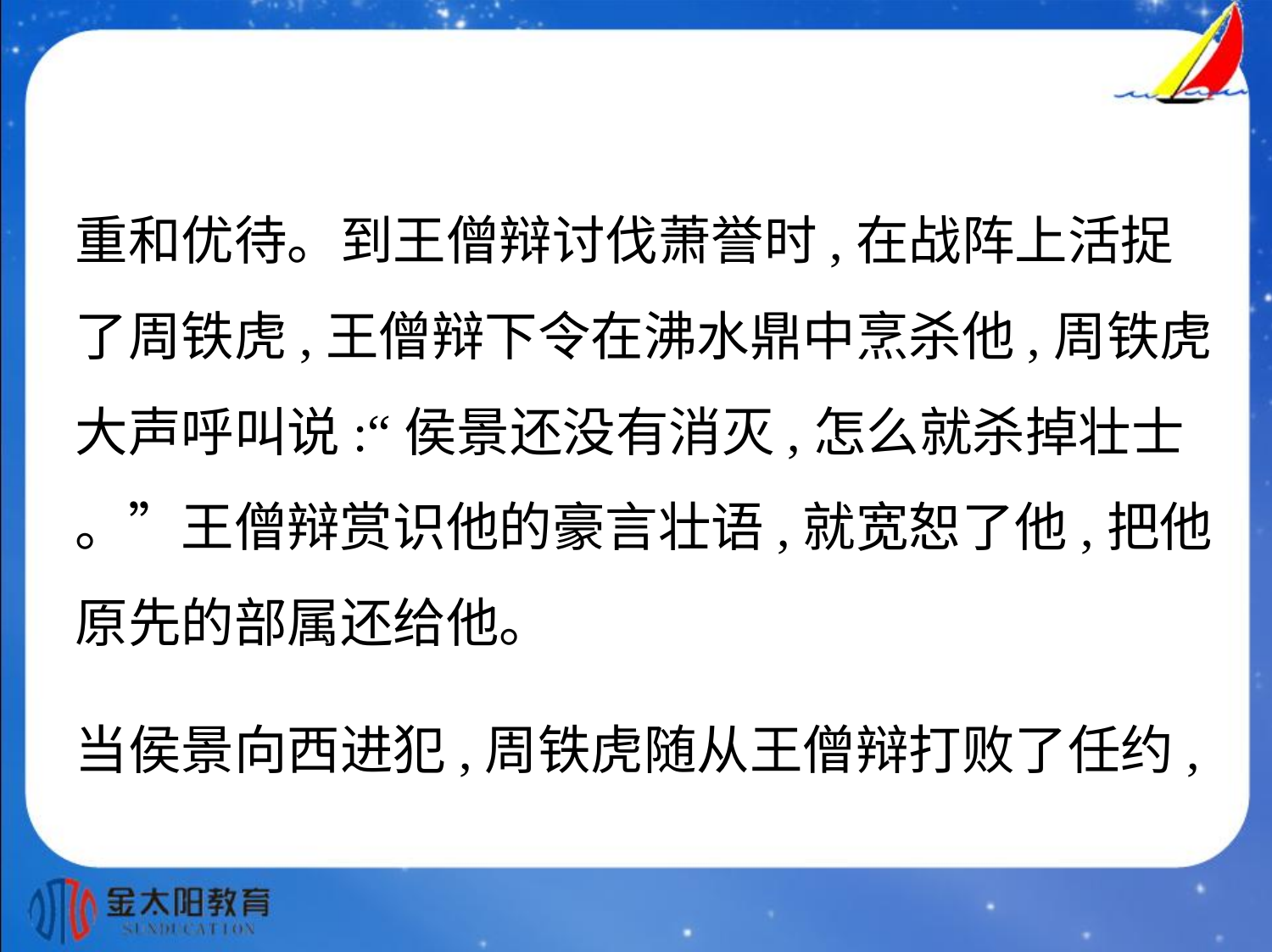

重和优待。到王僧辩讨伐萧誉时,在战阵上活捉
了周铁虎,王僧辩下令在沸水鼎中烹杀他,周铁虎
大声呼叫说:“侯景还没有消灭,怎么就杀掉壮士
。”王僧辩赏识他的豪言壮语,就宽恕了他,把他
原先的部属还给他。
当侯景向西进犯,周铁虎随从王僧辩打败了任约,